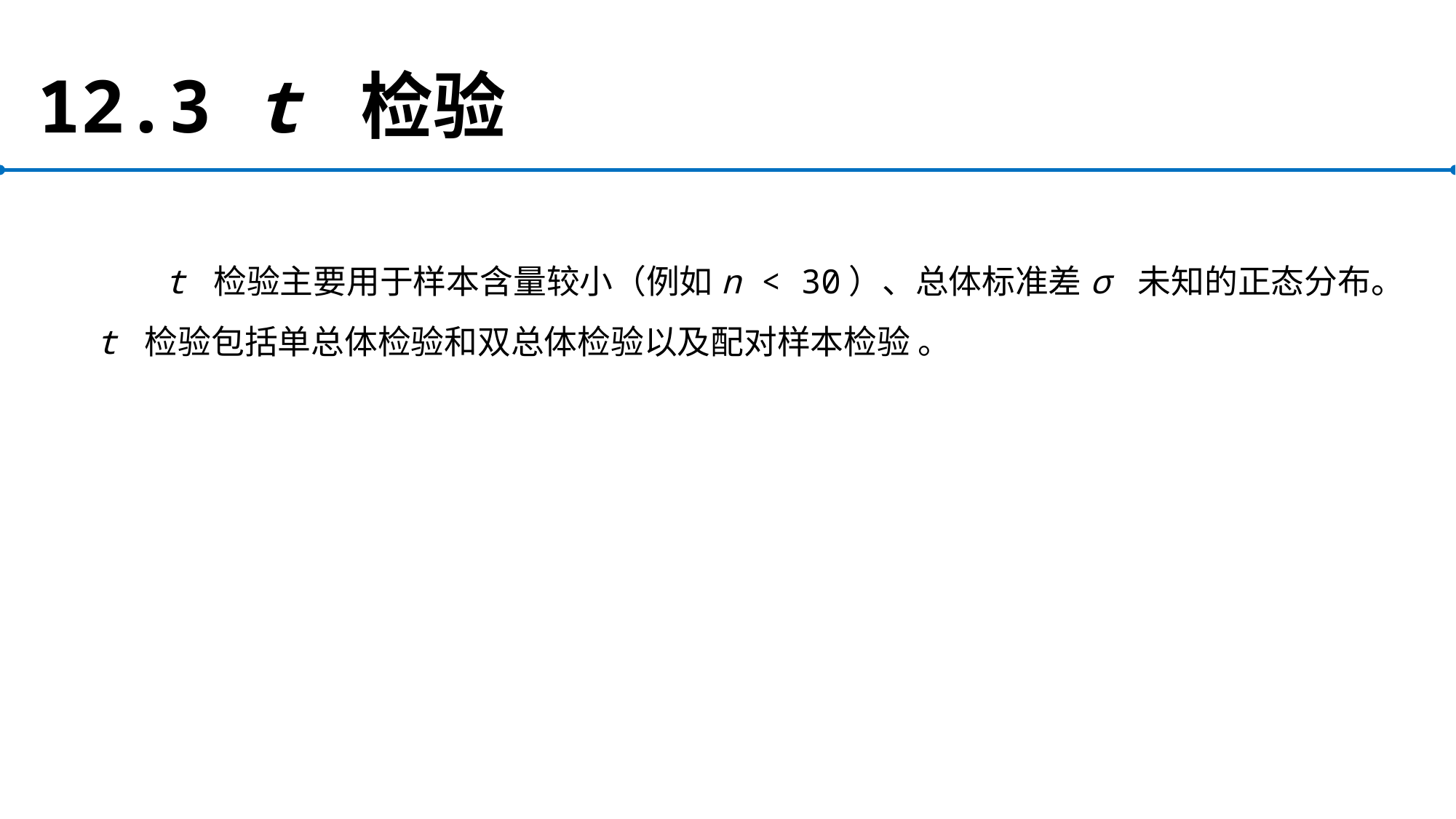

# 12.3 t 检验
t 检验主要用于样本含量较小（例如n < 30）、总体标准差σ 未知的正态分布。t 检验包括单总体检验和双总体检验以及配对样本检验 。